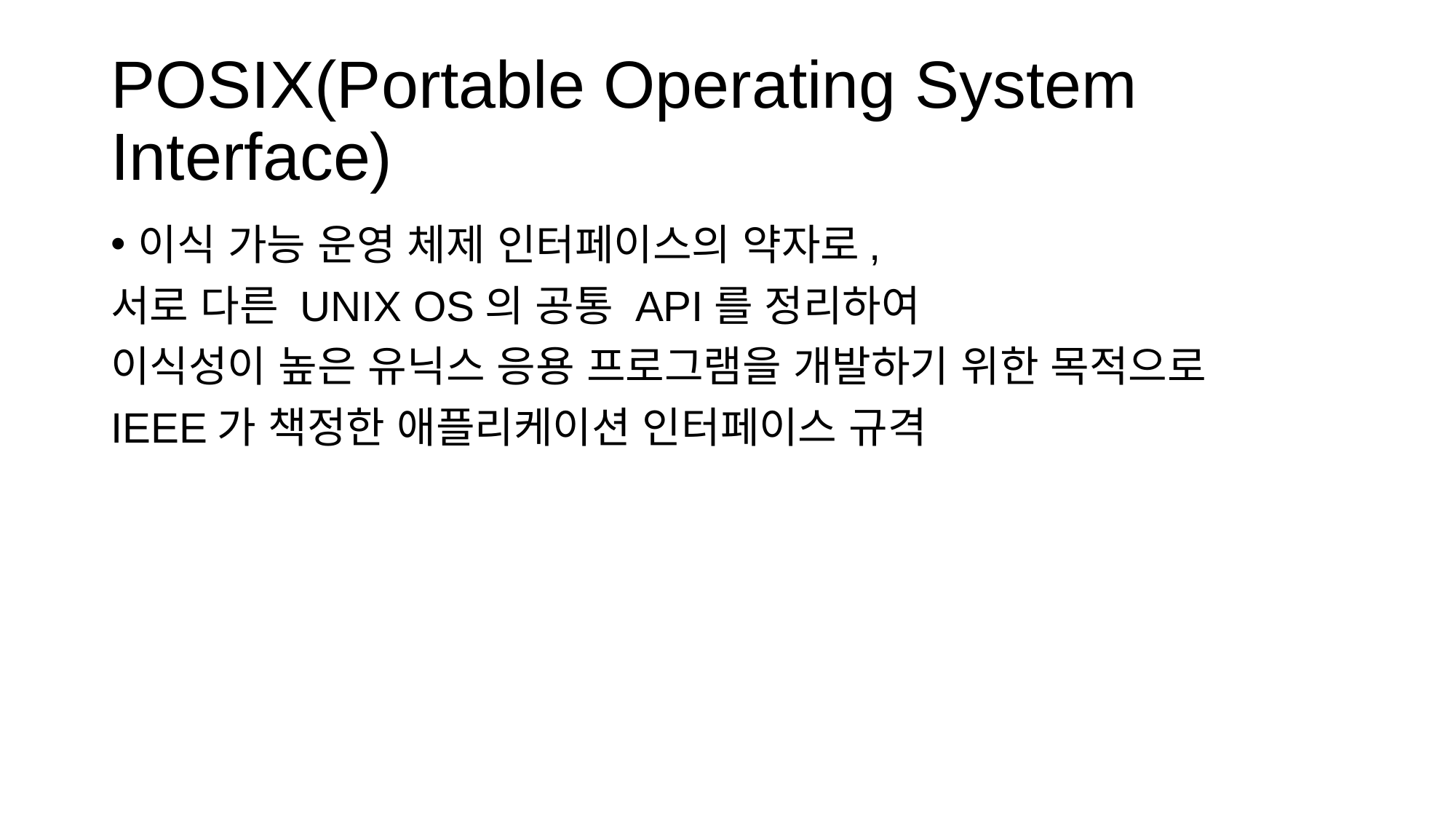

# POSIX(Portable Operating System Interface)
이식 가능 운영 체제 인터페이스의 약자로,
서로 다른 UNIX OS의 공통 API를 정리하여
이식성이 높은 유닉스 응용 프로그램을 개발하기 위한 목적으로
IEEE가 책정한 애플리케이션 인터페이스 규격